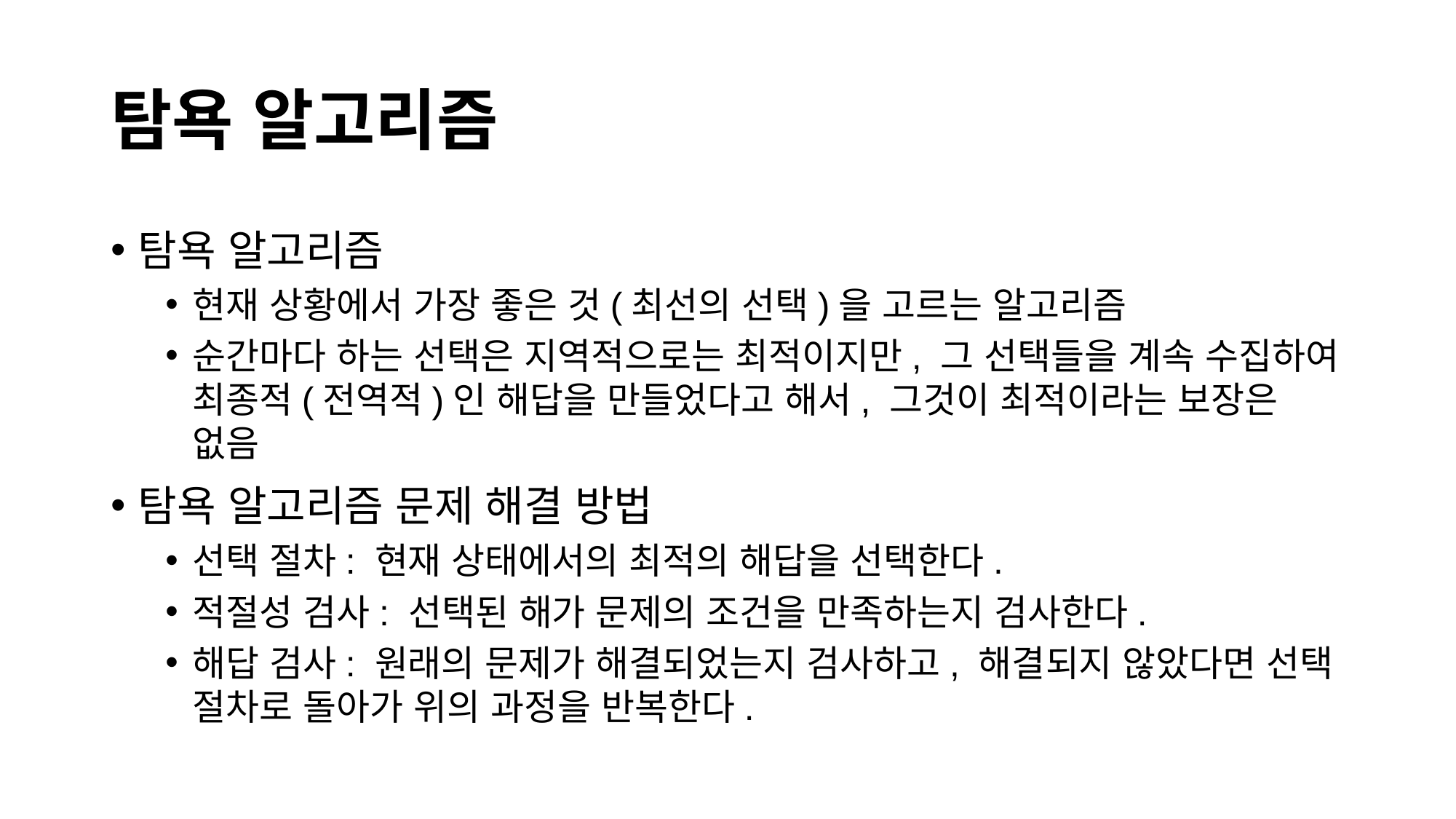

# 탐욕 알고리즘
탐욕 알고리즘
현재 상황에서 가장 좋은 것(최선의 선택)을 고르는 알고리즘
순간마다 하는 선택은 지역적으로는 최적이지만, 그 선택들을 계속 수집하여 최종적(전역적)인 해답을 만들었다고 해서, 그것이 최적이라는 보장은 없음
탐욕 알고리즘 문제 해결 방법
선택 절차: 현재 상태에서의 최적의 해답을 선택한다.
적절성 검사: 선택된 해가 문제의 조건을 만족하는지 검사한다.
해답 검사: 원래의 문제가 해결되었는지 검사하고, 해결되지 않았다면 선택 절차로 돌아가 위의 과정을 반복한다.